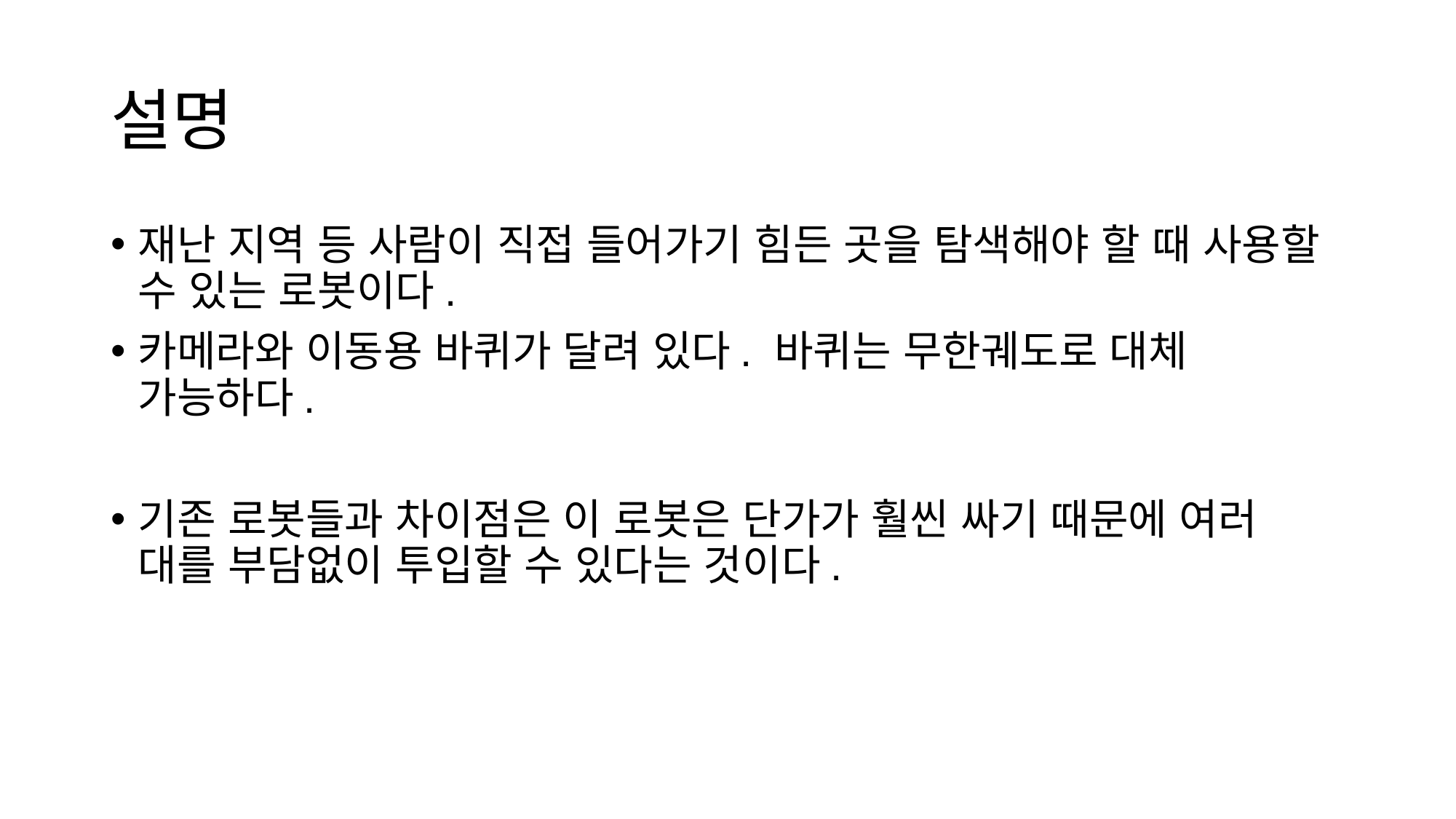

# 설명
재난 지역 등 사람이 직접 들어가기 힘든 곳을 탐색해야 할 때 사용할 수 있는 로봇이다.
카메라와 이동용 바퀴가 달려 있다. 바퀴는 무한궤도로 대체 가능하다.

기존 로봇들과 차이점은 이 로봇은 단가가 훨씬 싸기 때문에 여러 대를 부담없이 투입할 수 있다는 것이다.